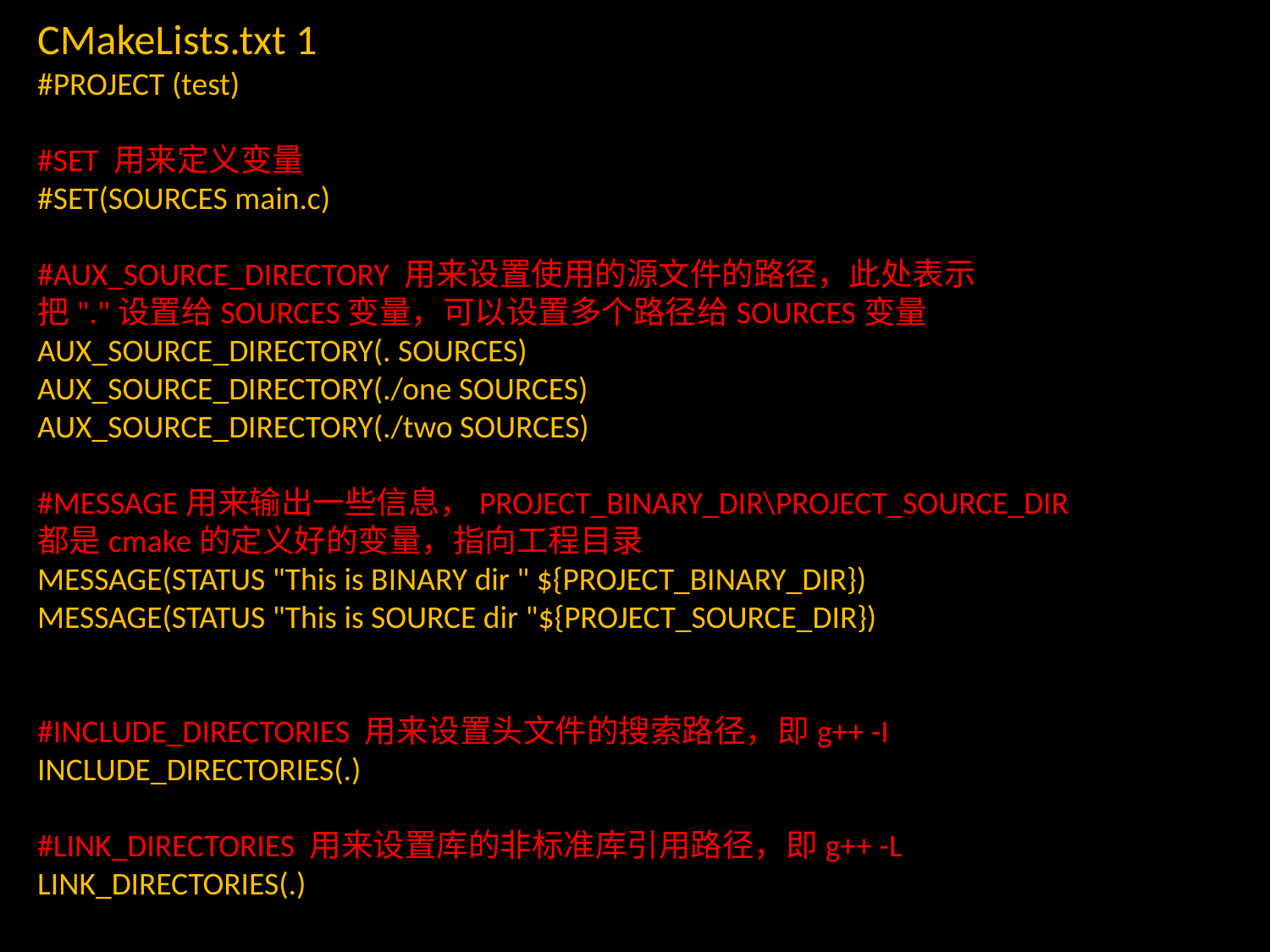

CMakeLists.txt 1
#PROJECT (test)
#SET 用来定义变量
#SET(SOURCES main.c)

#AUX_SOURCE_DIRECTORY 用来设置使用的源文件的路径，此处表示把"."设置给SOURCES变量，可以设置多个路径给SOURCES变量
AUX_SOURCE_DIRECTORY(. SOURCES)
AUX_SOURCE_DIRECTORY(./one SOURCES)
AUX_SOURCE_DIRECTORY(./two SOURCES)

#MESSAGE用来输出一些信息，PROJECT_BINARY_DIR\PROJECT_SOURCE_DIR都是cmake的定义好的变量，指向工程目录
MESSAGE(STATUS "This is BINARY dir " ${PROJECT_BINARY_DIR})
MESSAGE(STATUS "This is SOURCE dir "${PROJECT_SOURCE_DIR})

#INCLUDE_DIRECTORIES 用来设置头文件的搜索路径，即g++ -I
INCLUDE_DIRECTORIES(.)

#LINK_DIRECTORIES 用来设置库的非标准库引用路径，即g++ -L
LINK_DIRECTORIES(.)